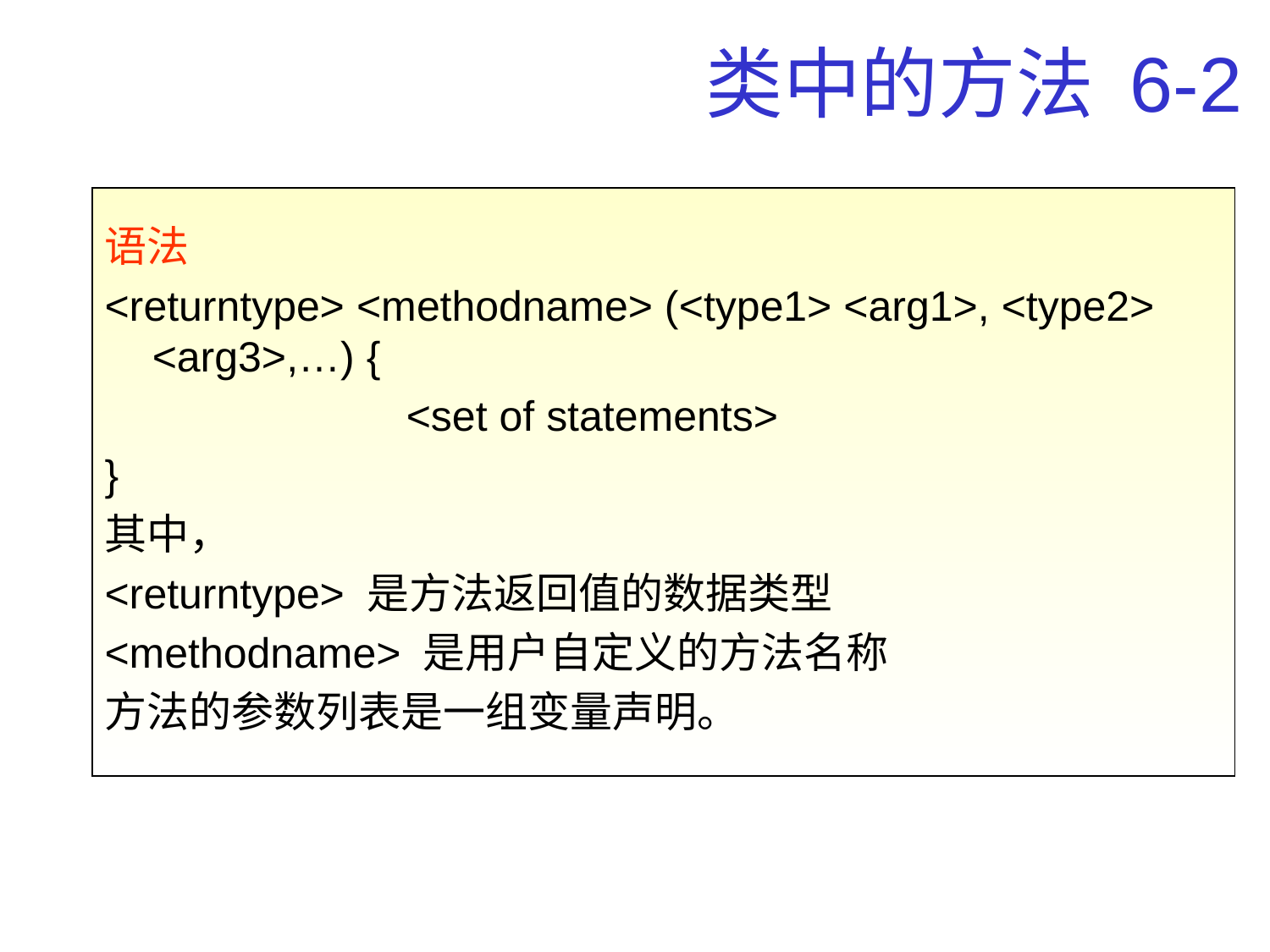

# 类中的方法 6-2
语法
<returntype> <methodname> (<type1> <arg1>, <type2> <arg3>,…) {
     		<set of statements>
}
其中，
<returntype> 是方法返回值的数据类型
<methodname> 是用户自定义的方法名称
方法的参数列表是一组变量声明。
19